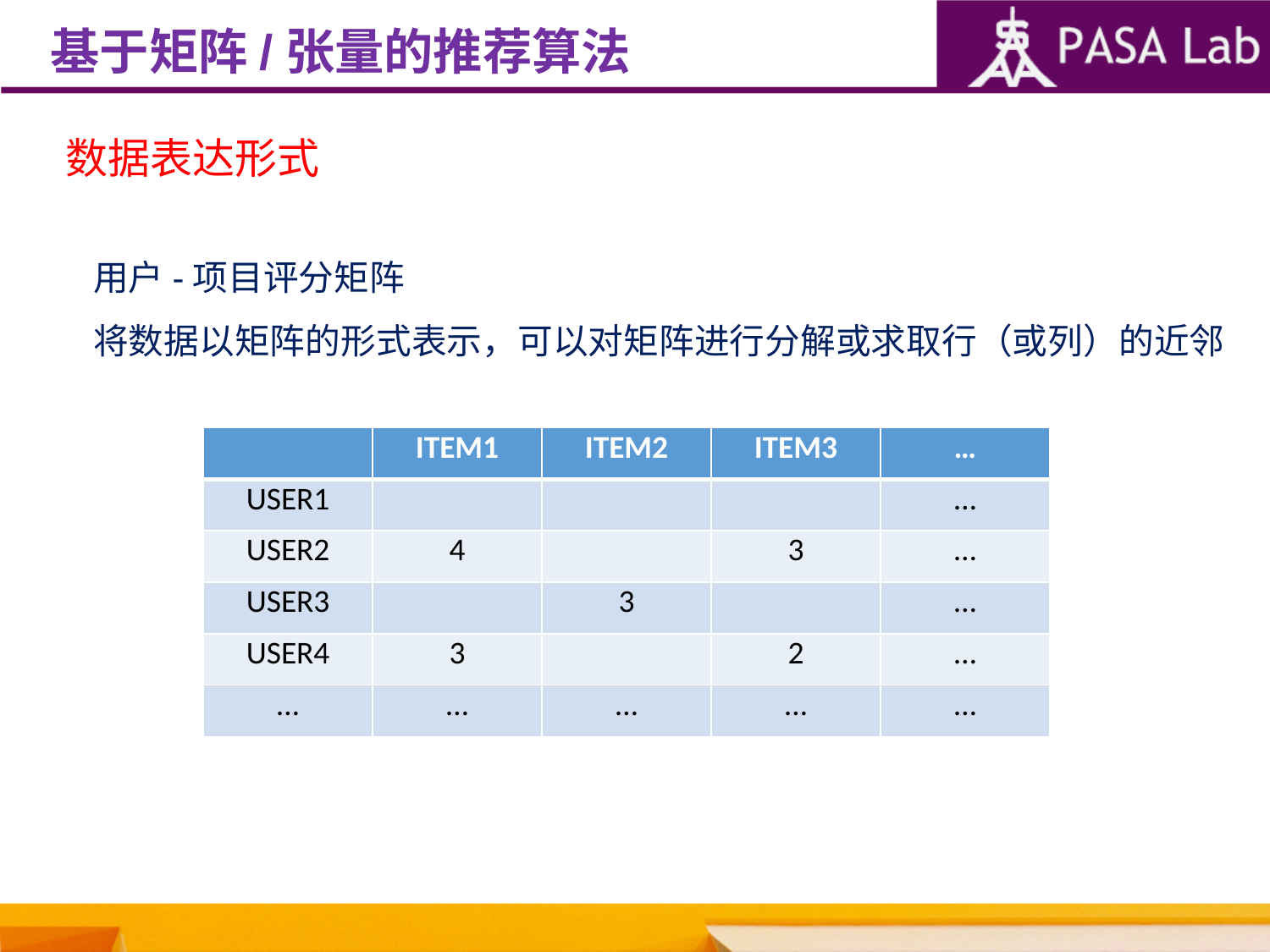

基于矩阵/张量的推荐算法
数据表达形式
用户-项目评分矩阵
将数据以矩阵的形式表示，可以对矩阵进行分解或求取行（或列）的近邻
|  | ITEM1 | ITEM2 | ITEM3 | … |
| --- | --- | --- | --- | --- |
| USER1 |  |  |  | … |
| USER2 | 4 |  | 3 | … |
| USER3 |  | 3 |  | … |
| USER4 | 3 |  | 2 | … |
| … | … | … | … | … |